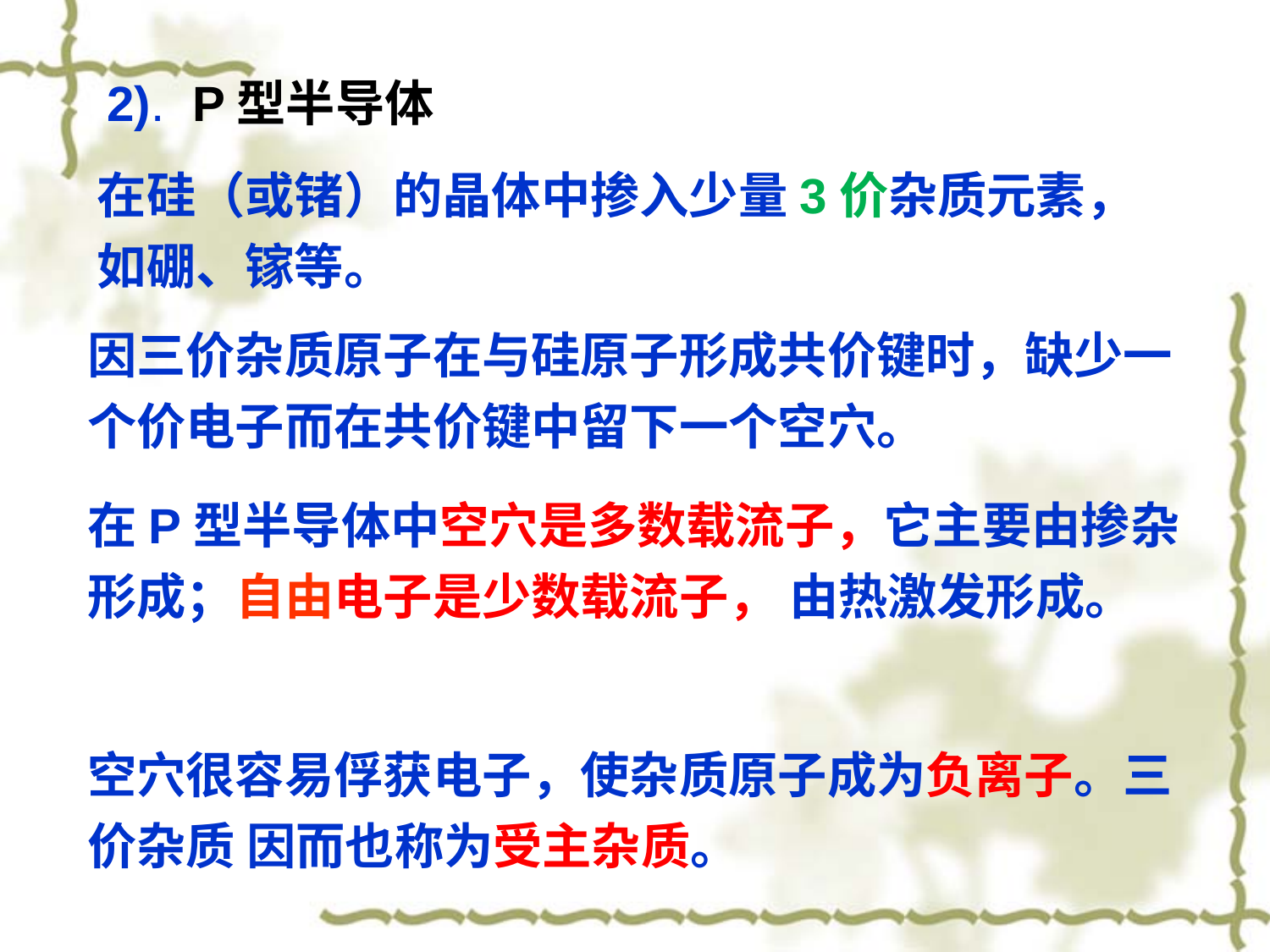

2).  P型半导体
在硅（或锗）的晶体中掺入少量3价杂质元素，如硼、镓等。
因三价杂质原子在与硅原子形成共价键时，缺少一个价电子而在共价键中留下一个空穴。
在P型半导体中空穴是多数载流子，它主要由掺杂形成；自由电子是少数载流子， 由热激发形成。
空穴很容易俘获电子，使杂质原子成为负离子。三价杂质 因而也称为受主杂质。
17